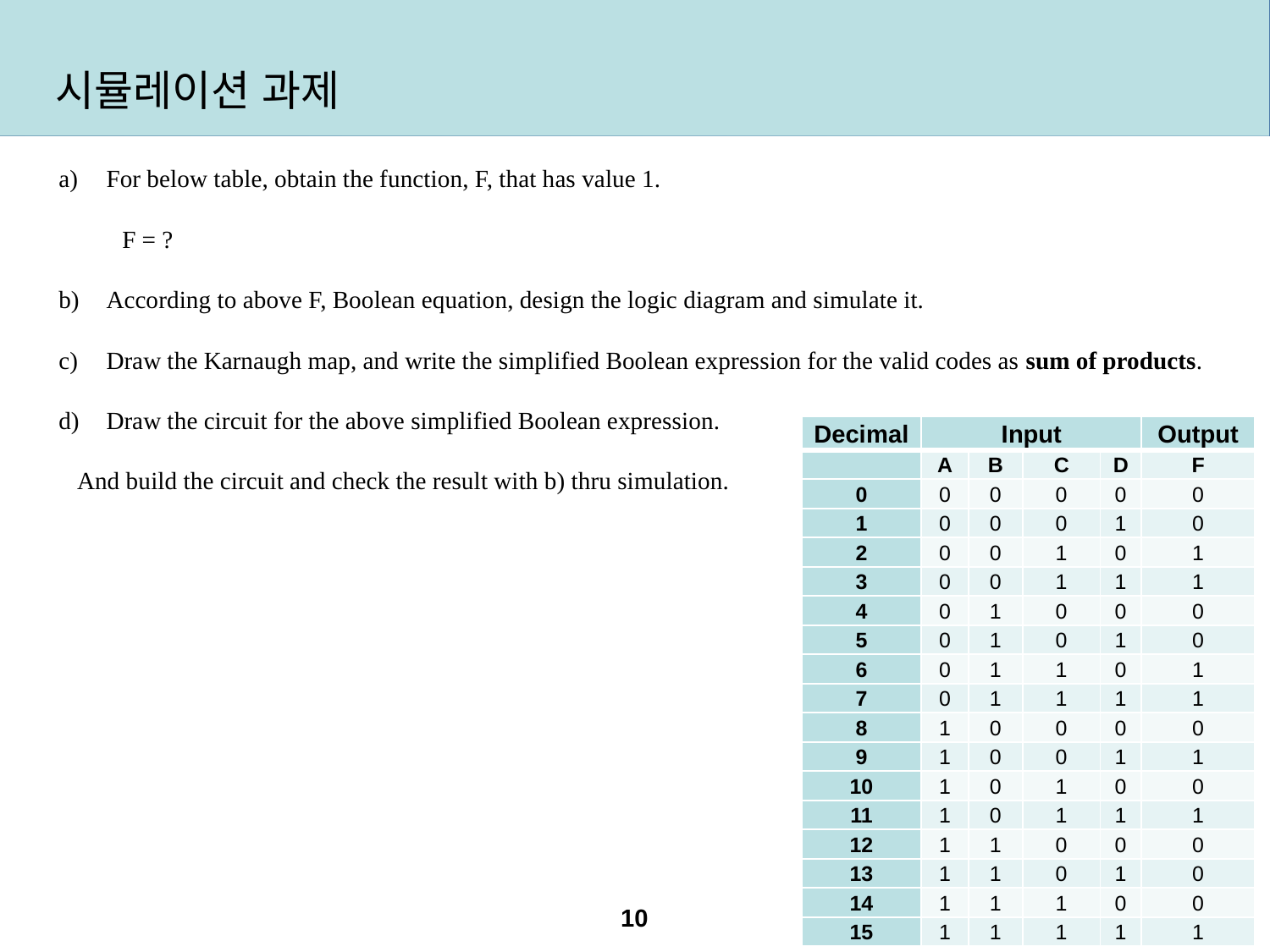

시뮬레이션 과제
For below table, obtain the function, F, that has value 1.
F = ?
According to above F, Boolean equation, design the logic diagram and simulate it.
Draw the Karnaugh map, and write the simplified Boolean expression for the valid codes as sum of products.
Draw the circuit for the above simplified Boolean expression.
   And build the circuit and check the result with b) thru simulation.
| Decimal | Input |  |  |  | Output |
| --- | --- | --- | --- | --- | --- |
|  | A | B | C | D | F |
| 0 | 0 | 0 | 0 | 0 | 0 |
| 1 | 0 | 0 | 0 | 1 | 0 |
| 2 | 0 | 0 | 1 | 0 | 1 |
| 3 | 0 | 0 | 1 | 1 | 1 |
| 4 | 0 | 1 | 0 | 0 | 0 |
| 5 | 0 | 1 | 0 | 1 | 0 |
| 6 | 0 | 1 | 1 | 0 | 1 |
| 7 | 0 | 1 | 1 | 1 | 1 |
| 8 | 1 | 0 | 0 | 0 | 0 |
| 9 | 1 | 0 | 0 | 1 | 1 |
| 10 | 1 | 0 | 1 | 0 | 0 |
| 11 | 1 | 0 | 1 | 1 | 1 |
| 12 | 1 | 1 | 0 | 0 | 0 |
| 13 | 1 | 1 | 0 | 1 | 0 |
| 14 | 1 | 1 | 1 | 0 | 0 |
| 15 | 1 | 1 | 1 | 1 | 1 |
10